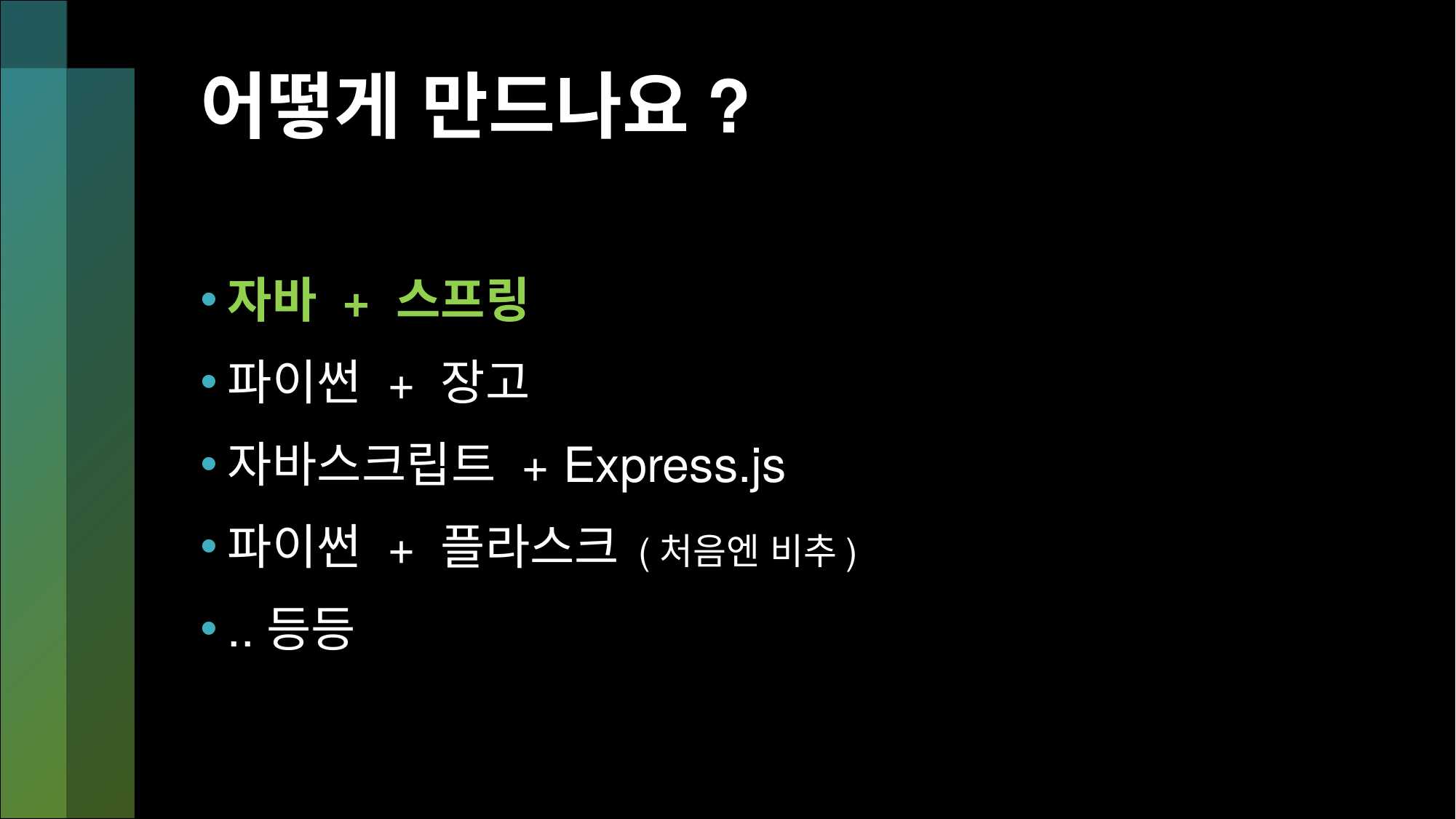

# 어떻게 만드나요?
자바 + 스프링
파이썬 + 장고
자바스크립트 + Express.js
파이썬 + 플라스크 (처음엔 비추)
..등등